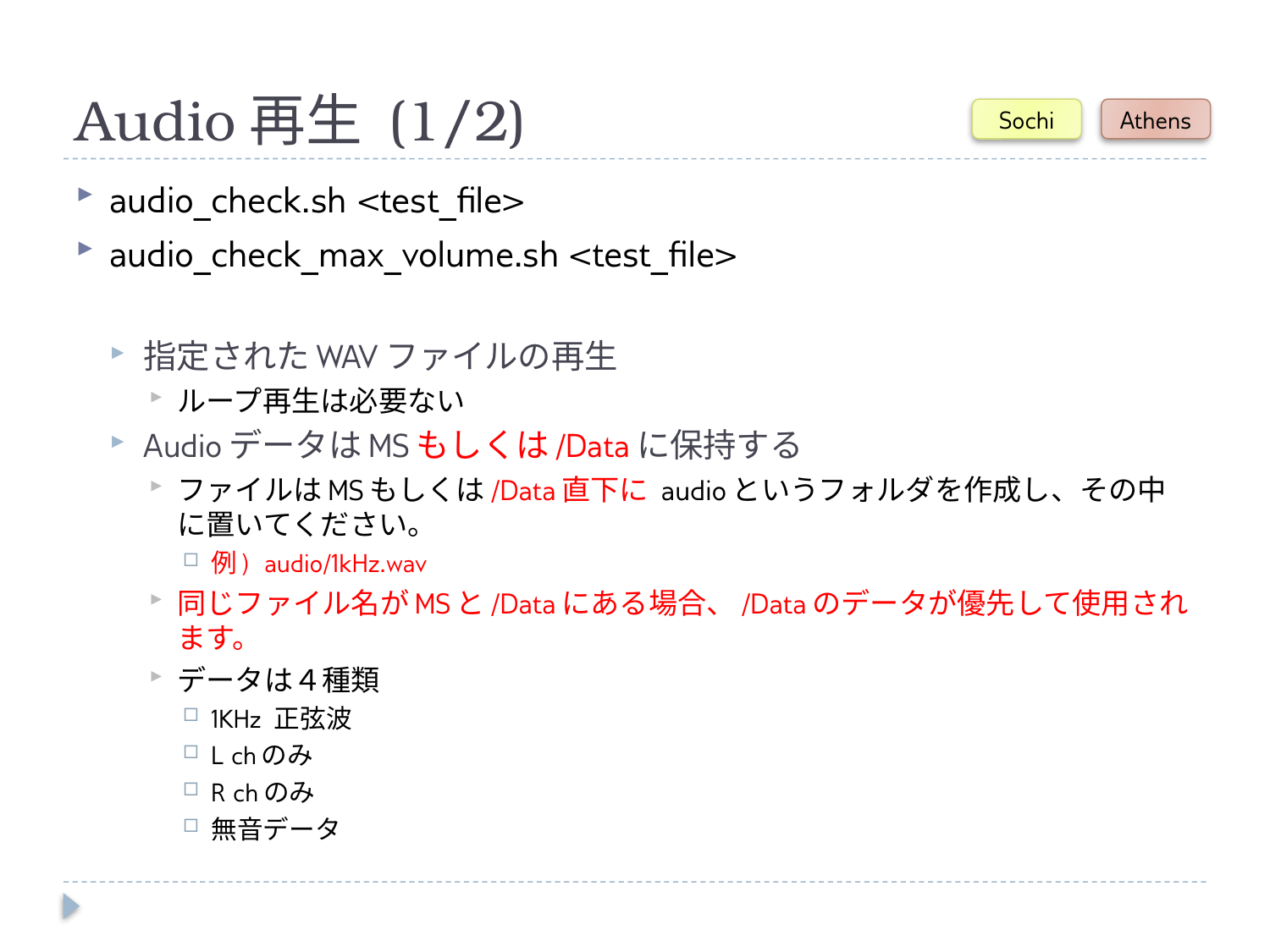

# Audio再生 (1/2)
Sochi
Athens
audio_check.sh <test_file>
audio_check_max_volume.sh <test_file>

指定されたWAVファイルの再生
ループ再生は必要ない
AudioデータはMSもしくは/Dataに保持する
ファイルはMSもしくは/Data直下に audioというフォルダを作成し、その中に置いてください。
例)  audio/1kHz.wav
同じファイル名がMSと/Dataにある場合、/Dataのデータが優先して使用されます。
データは４種類
1KHz 正弦波
L chのみ
R chのみ
無音データ